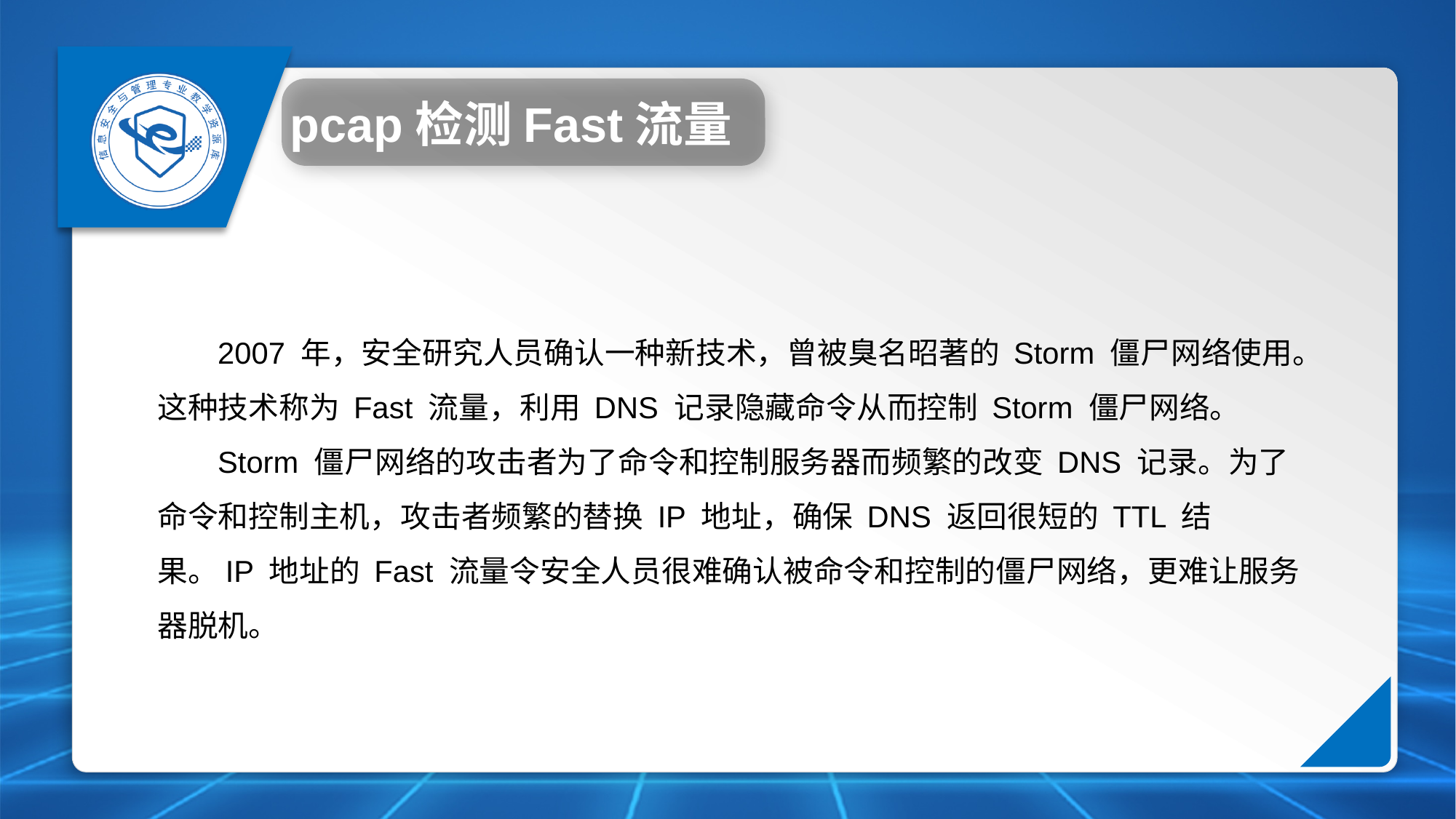

pcap检测Fast流量
2007 年，安全研究人员确认一种新技术，曾被臭名昭著的 Storm 僵尸网络使用。这种技术称为 Fast 流量，利用 DNS 记录隐藏命令从而控制 Storm 僵尸网络。
Storm 僵尸网络的攻击者为了命令和控制服务器而频繁的改变 DNS 记录。为了命令和控制主机，攻击者频繁的替换 IP 地址，确保 DNS 返回很短的 TTL 结果。IP 地址的 Fast 流量令安全人员很难确认被命令和控制的僵尸网络，更难让服务器脱机。